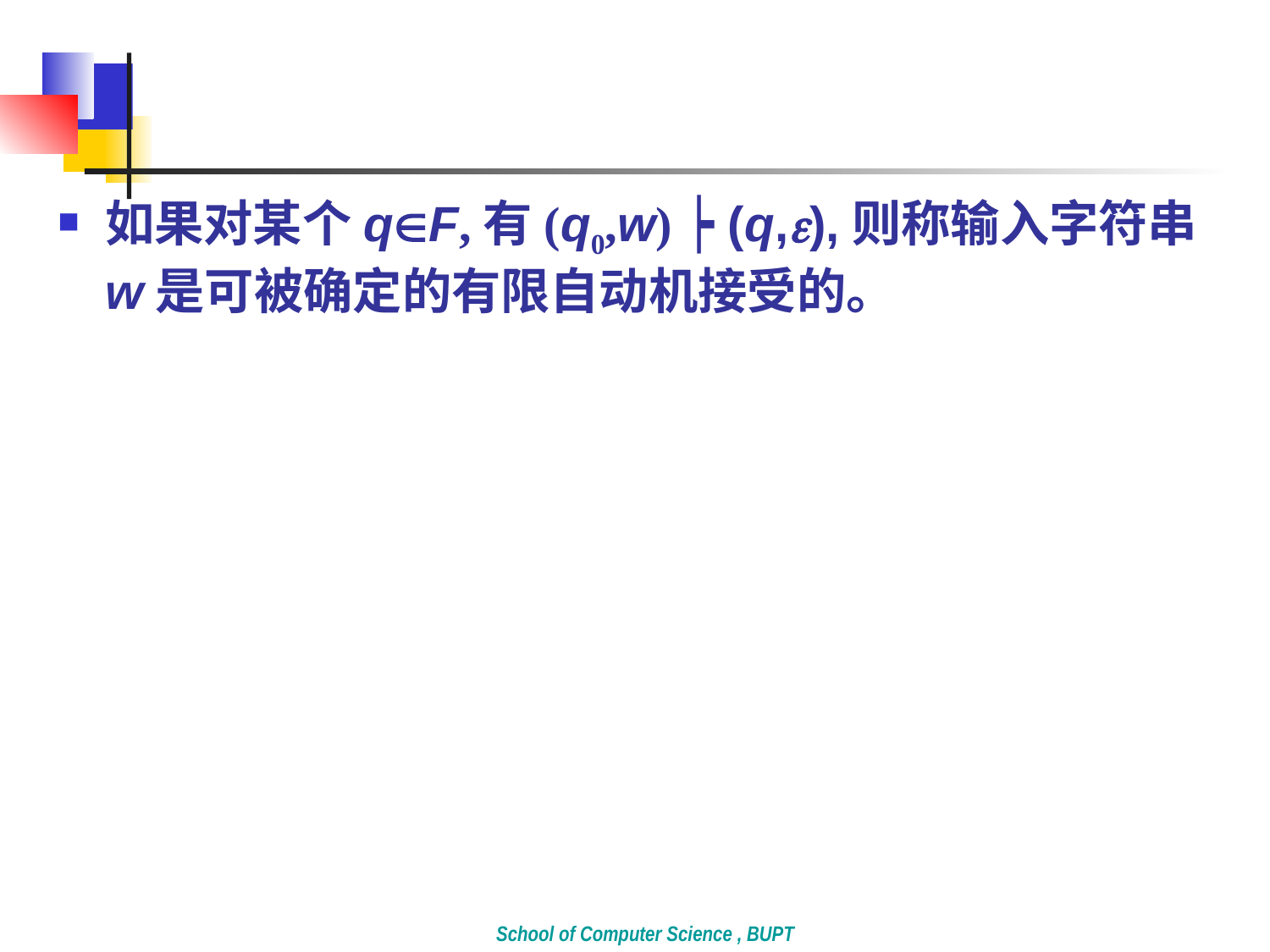

#
如果对某个q∈F,有(q0,w) ┝ (q,ε),则称输入字符串w是可被确定的有限自动机接受的。

School of Computer Science , BUPT
20